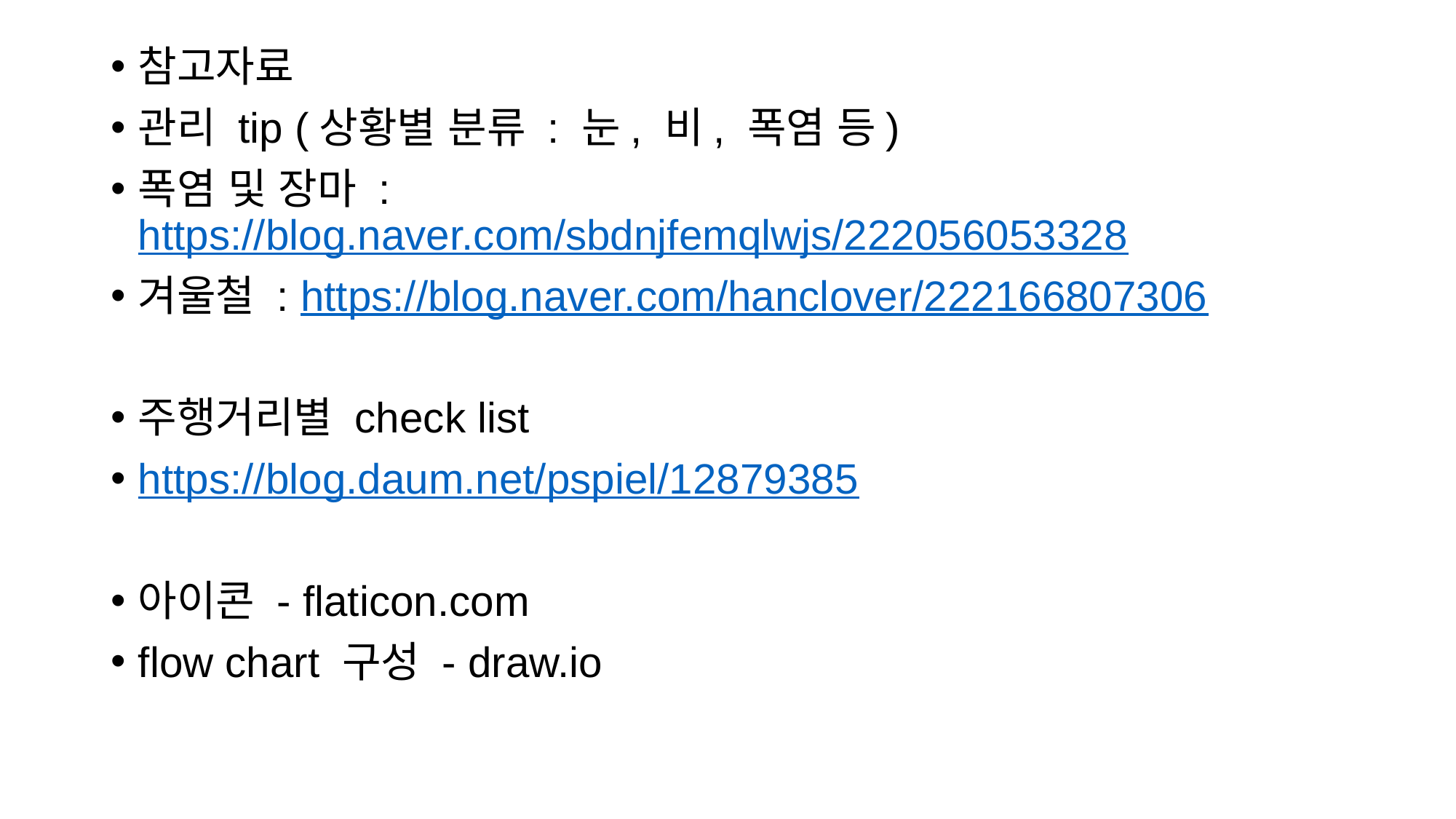

참고자료
관리 tip (상황별 분류 : 눈, 비, 폭염 등)
폭염 및 장마 : https://blog.naver.com/sbdnjfemqlwjs/222056053328
겨울철 : https://blog.naver.com/hanclover/222166807306

주행거리별 check list
https://blog.daum.net/pspiel/12879385

아이콘 - flaticon.com
flow chart 구성 - draw.io